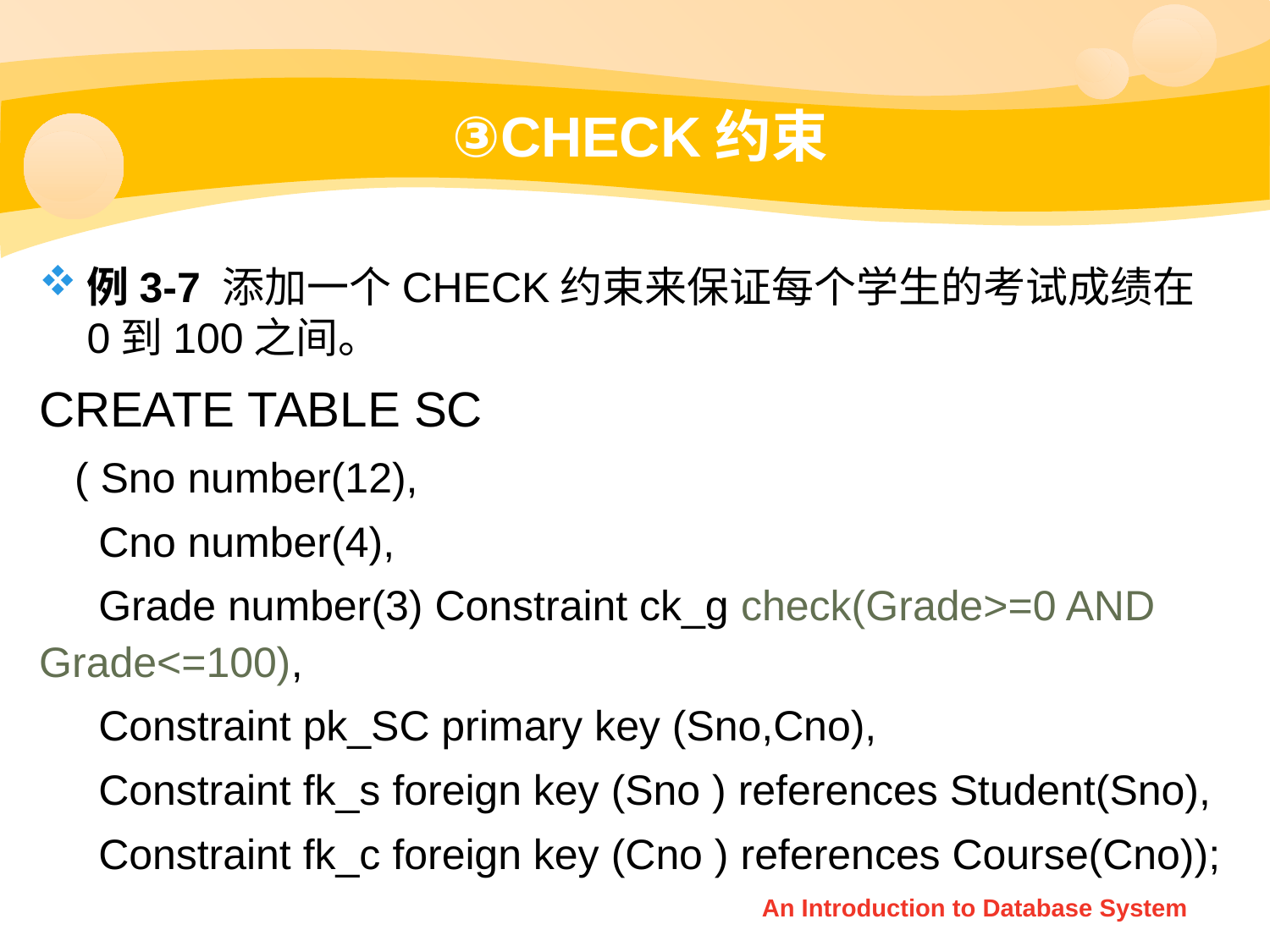

# ③CHECK约束
例3-7 添加一个CHECK约束来保证每个学生的考试成绩在0到100之间。
CREATE TABLE SC
   ( Sno number(12),
     Cno number(4),
     Grade number(3) Constraint ck_g check(Grade>=0 AND Grade<=100),
     Constraint pk_SC primary key (Sno,Cno),
     Constraint fk_s foreign key (Sno ) references Student(Sno),
     Constraint fk_c foreign key (Cno ) references Course(Cno));
An Introduction to Database System